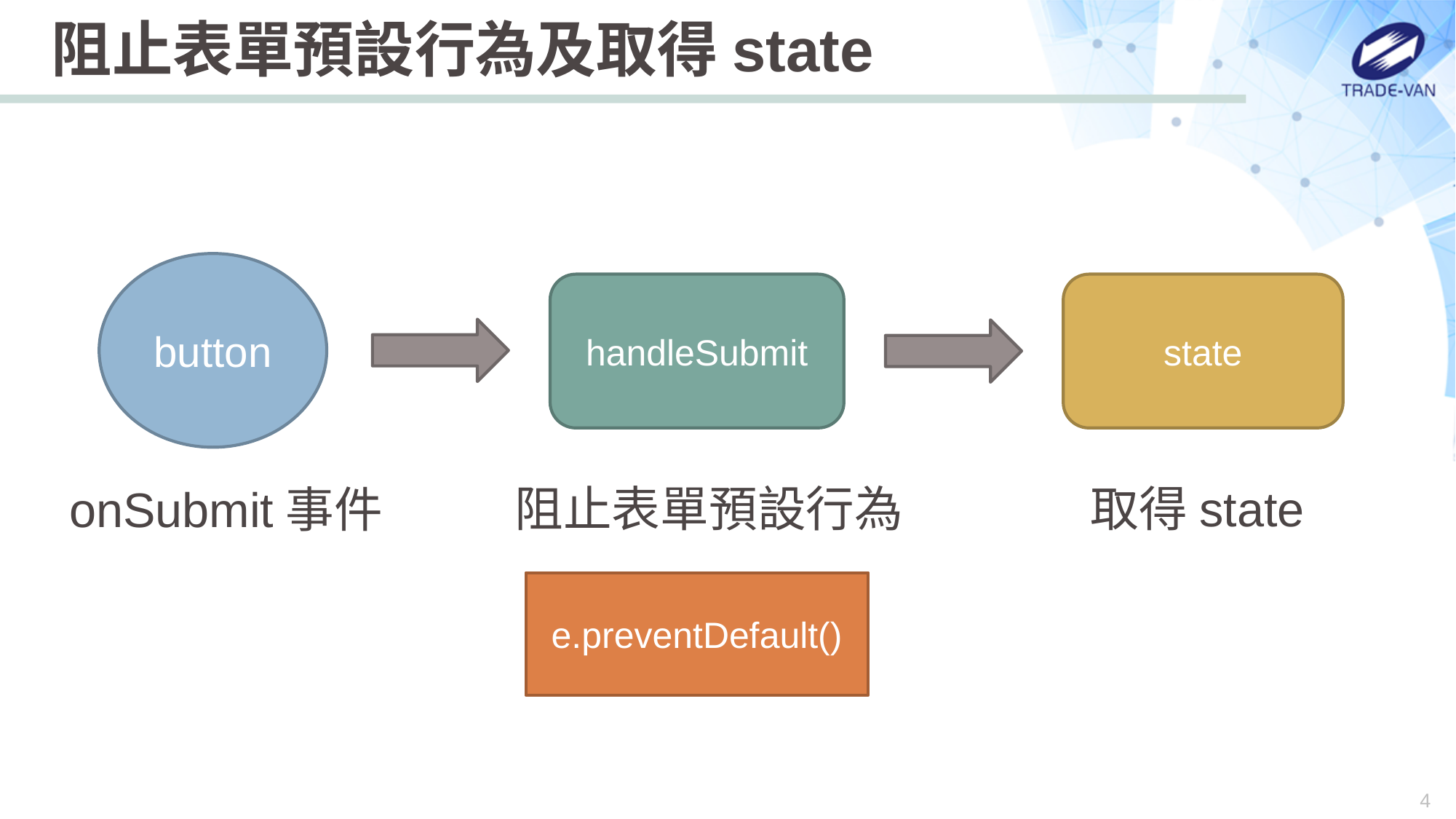

# 阻止表單預設行為及取得state

button
onSubmit事件
state
取得state
handleSubmit
阻止表單預設行為

e.preventDefault()
4